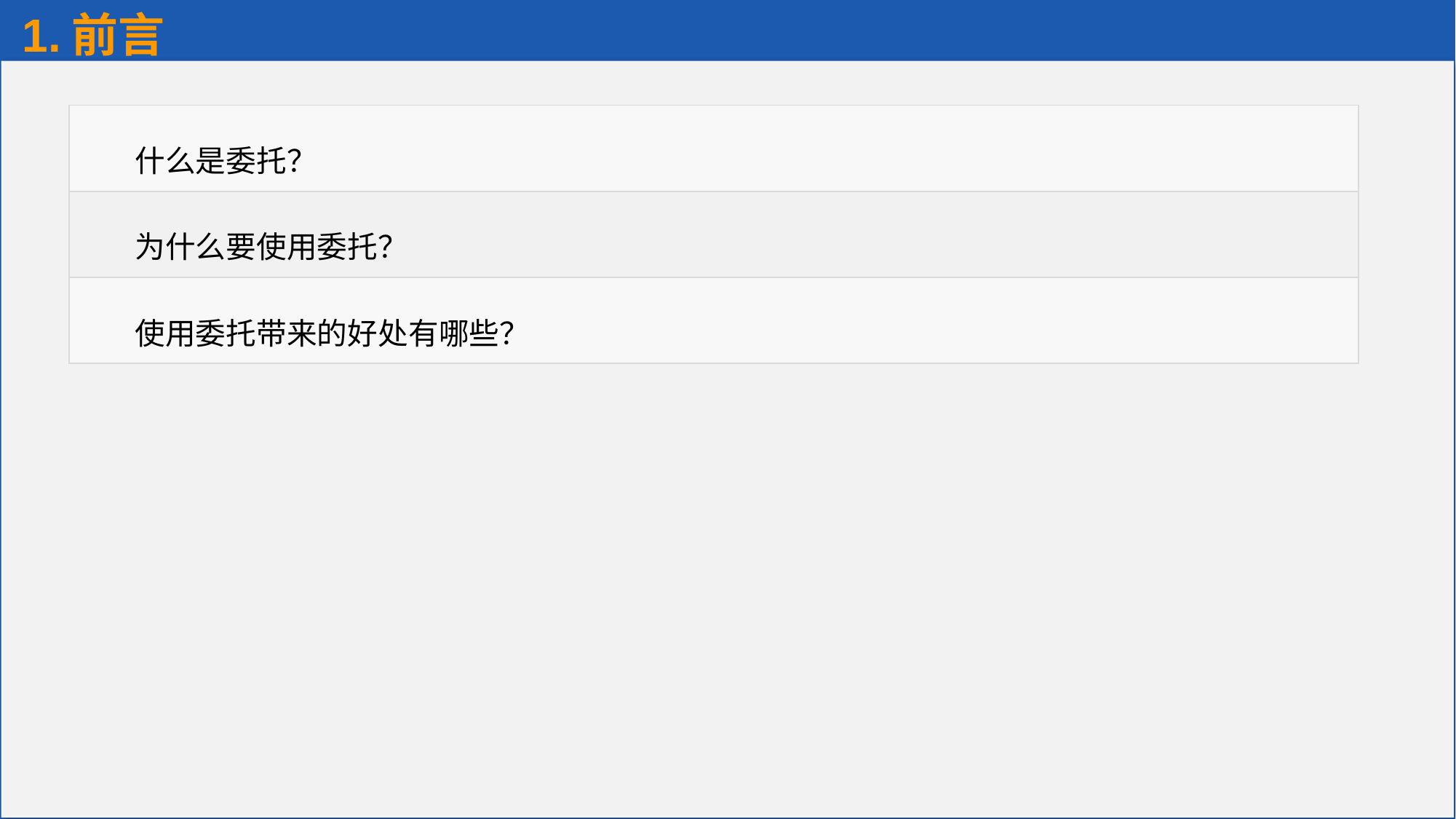

1.前言
| 什么是委托？ |
| --- |
| 为什么要使用委托？ |
| 使用委托带来的好处有哪些？ |